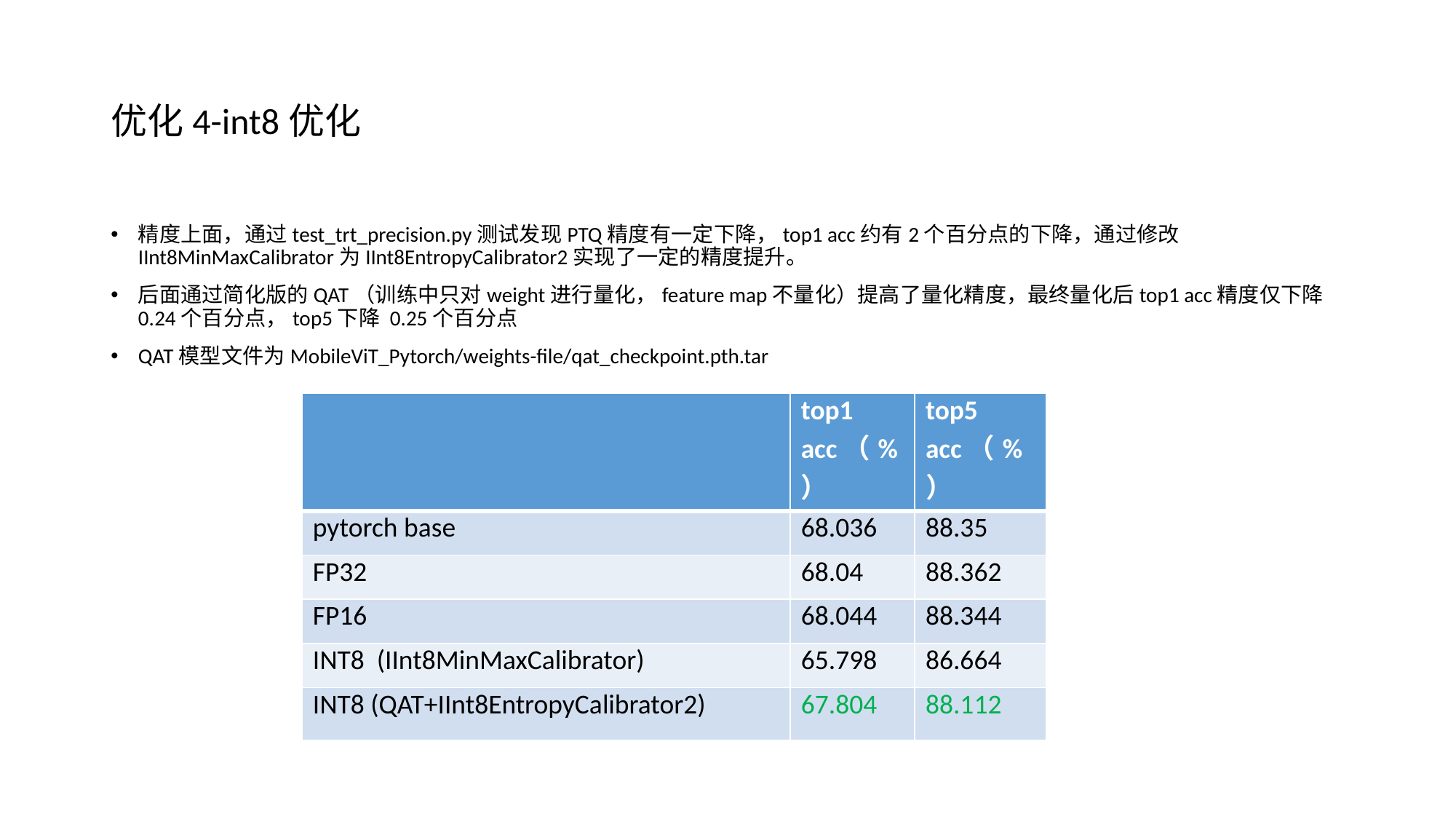

# 优化4-int8优化
精度上面，通过test_trt_precision.py测试发现PTQ精度有一定下降，top1 acc约有2个百分点的下降，通过修改IInt8MinMaxCalibrator为IInt8EntropyCalibrator2实现了一定的精度提升。
后面通过简化版的QAT（训练中只对weight进行量化，feature map不量化）提高了量化精度，最终量化后top1 acc精度仅下降0.24个百分点，top5下降 0.25个百分点
QAT模型文件为MobileViT_Pytorch/weights-file/qat_checkpoint.pth.tar
|  | top1 acc（%） | top5 acc（%） |
| --- | --- | --- |
| pytorch base | 68.036 | 88.35 |
| FP32 | 68.04 | 88.362 |
| FP16 | 68.044 | 88.344 |
| INT8 (IInt8MinMaxCalibrator) | 65.798 | 86.664 |
| INT8 (QAT+IInt8EntropyCalibrator2) | 67.804 | 88.112 |